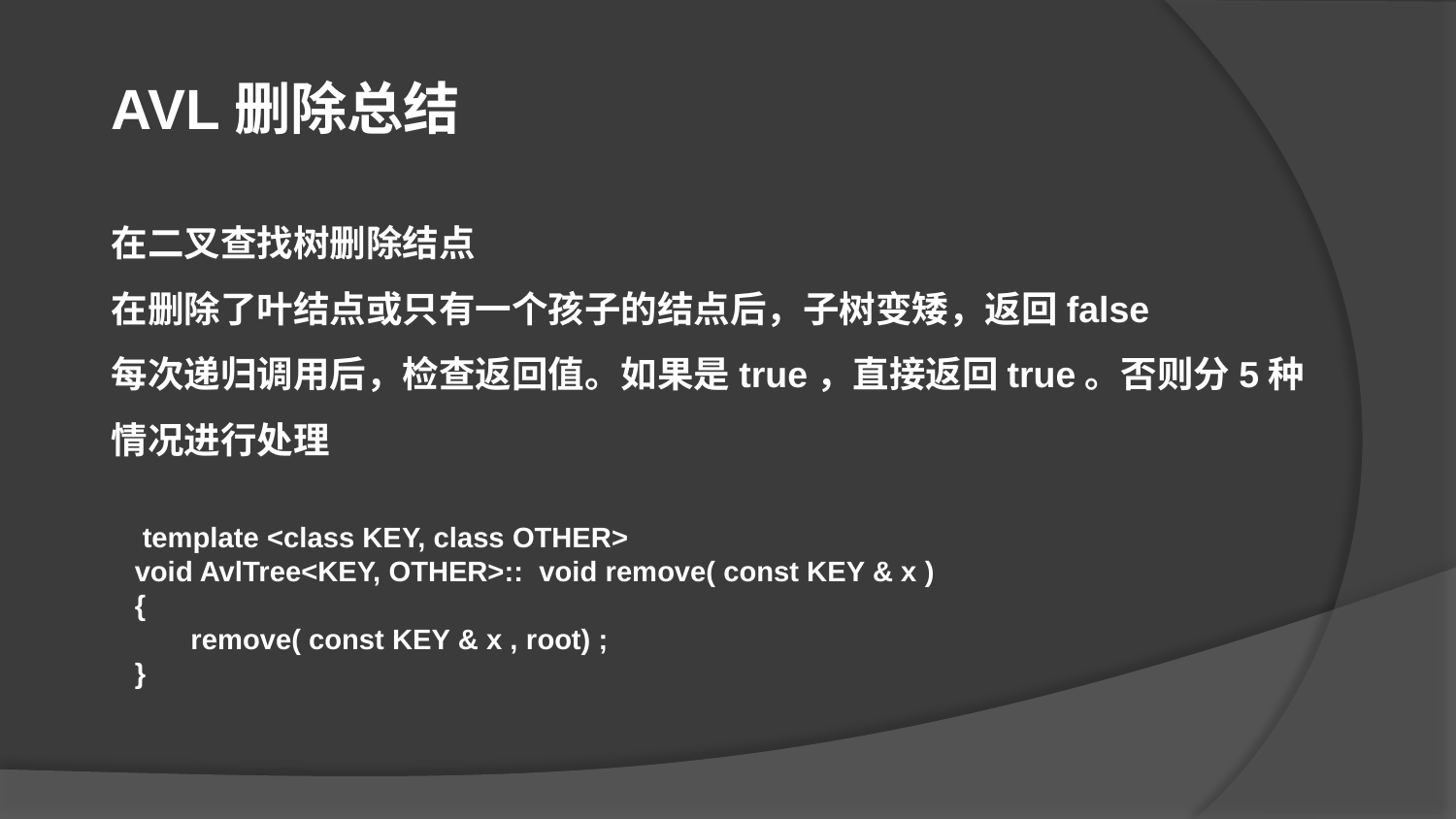

AVL删除总结
在二叉查找树删除结点
在删除了叶结点或只有一个孩子的结点后，子树变矮，返回false
每次递归调用后，检查返回值。如果是true，直接返回true。否则分5种情况进行处理
 template <class KEY, class OTHER>
void AvlTree<KEY, OTHER>::  void remove( const KEY & x )
{
       remove( const KEY & x , root) ;
}